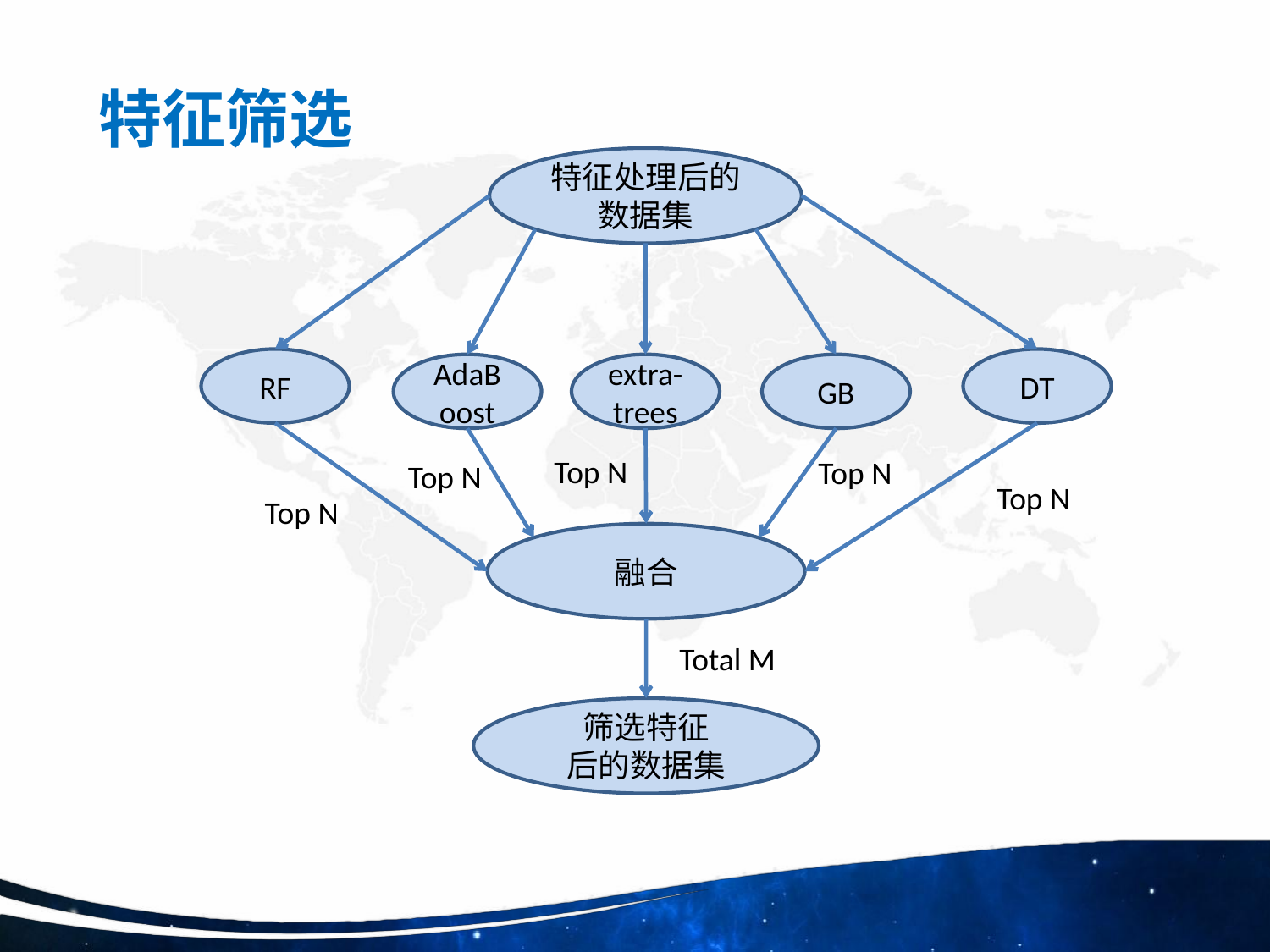

# 特征筛选
特征处理后的数据集
RF
DT
AdaBoost
extra-trees
GB
Top N
Top N
Top N
Top N
Top N
融合
Total M
筛选特征
后的数据集